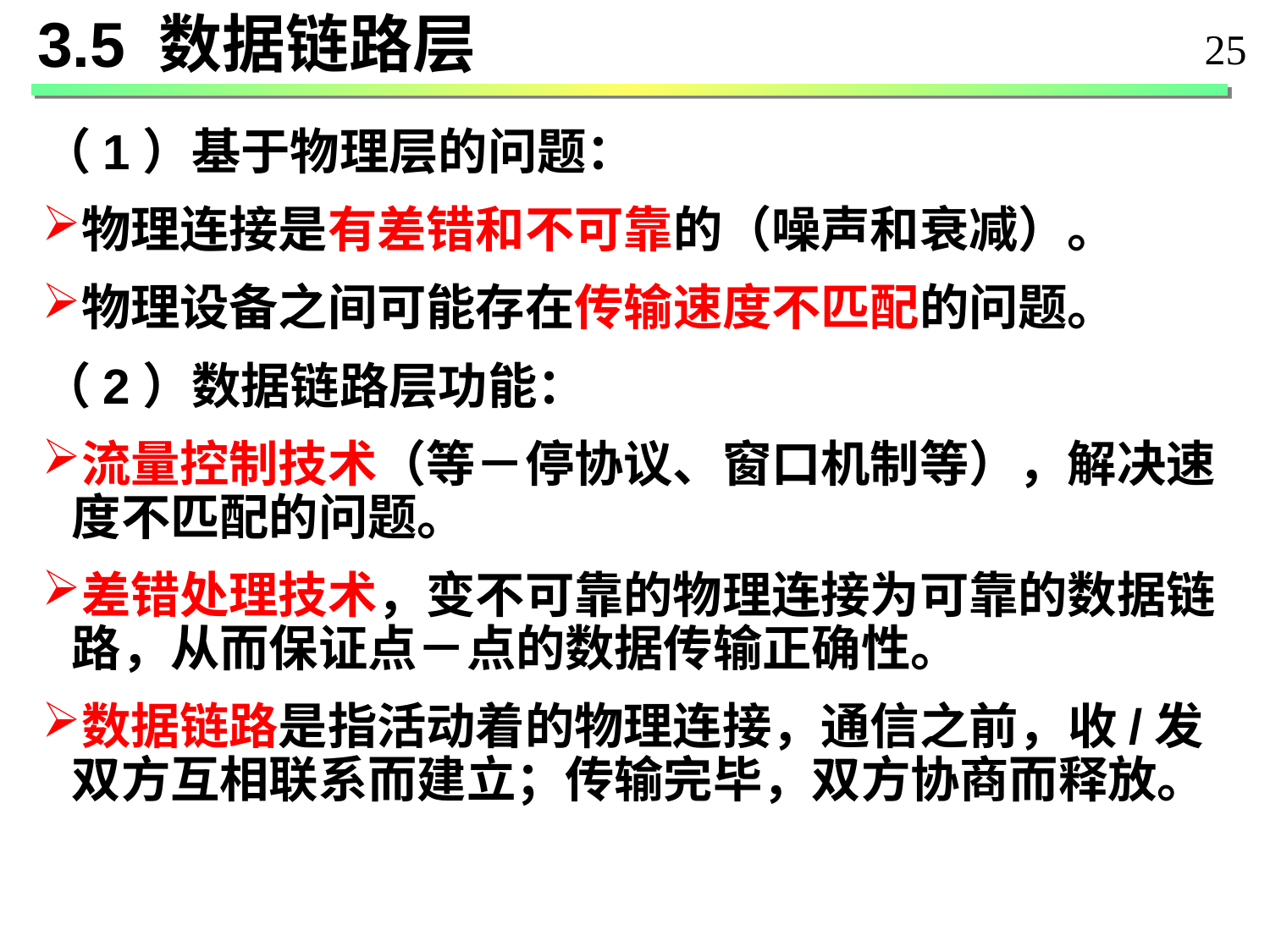

3.5 数据链路层
25

（1）基于物理层的问题：
物理连接是有差错和不可靠的（噪声和衰减）。
物理设备之间可能存在传输速度不匹配的问题。
（2）数据链路层功能：
流量控制技术（等－停协议、窗口机制等），解决速度不匹配的问题。
差错处理技术，变不可靠的物理连接为可靠的数据链路，从而保证点－点的数据传输正确性。
数据链路是指活动着的物理连接，通信之前，收/发双方互相联系而建立；传输完毕，双方协商而释放。